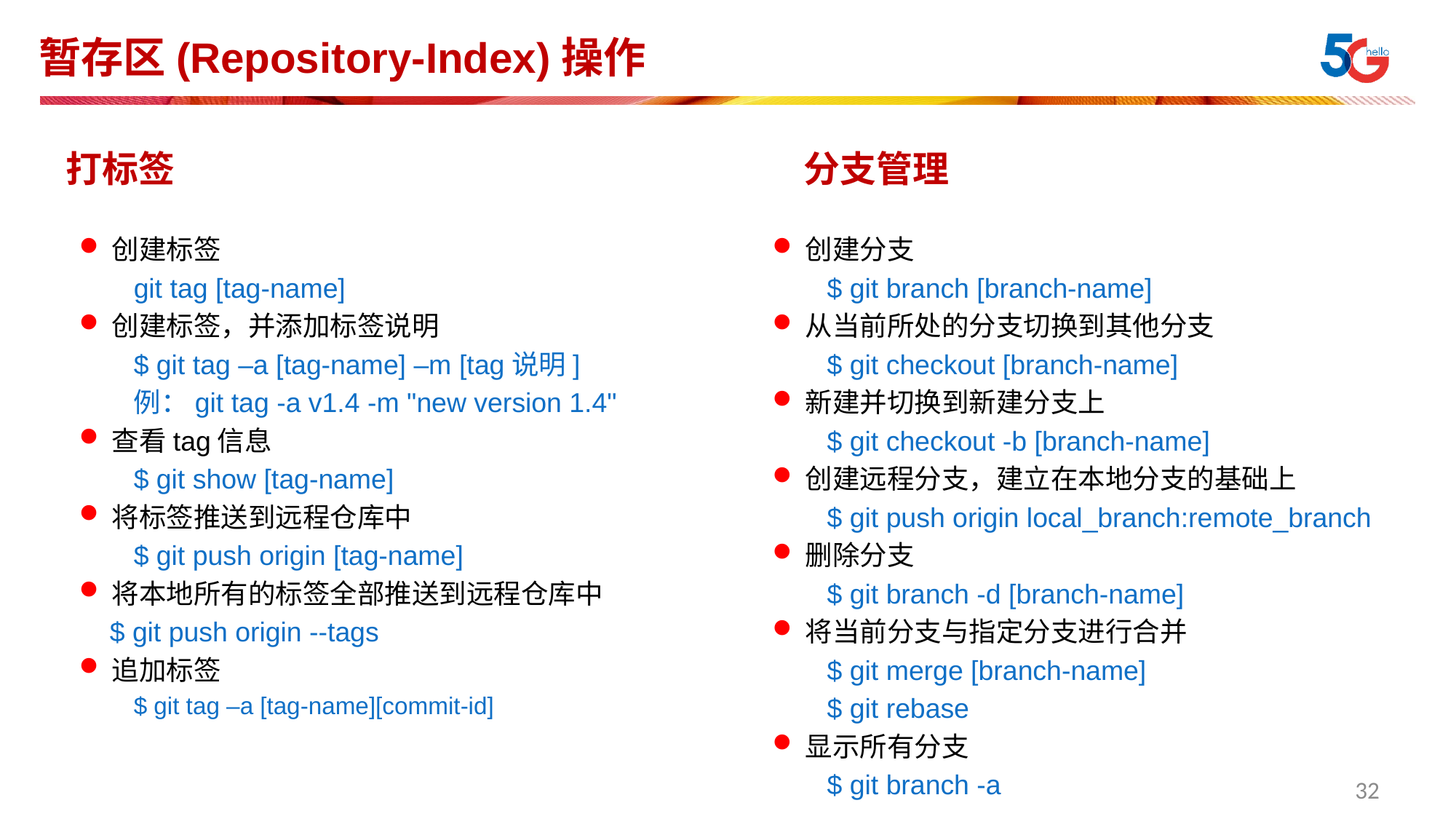

# 暂存区(Repository-Index)操作
打标签
分支管理

创建标签
git tag [tag-name]
创建标签，并添加标签说明
$ git tag –a [tag-name] –m [tag说明]
例：git tag -a v1.4 -m "new version 1.4"
查看tag信息
$ git show [tag-name]
将标签推送到远程仓库中
$ git push origin [tag-name]
将本地所有的标签全部推送到远程仓库中
    $ git push origin --tags
追加标签
$ git tag –a [tag-name][commit-id]

创建分支
$ git branch [branch-name]
从当前所处的分支切换到其他分支
$ git checkout [branch-name]
新建并切换到新建分支上
$ git checkout -b [branch-name]
创建远程分支，建立在本地分支的基础上
$ git push origin local_branch:remote_branch
删除分支
$ git branch -d [branch-name]
将当前分支与指定分支进行合并
$ git merge [branch-name]
$ git rebase
显示所有分支
$ git branch -a